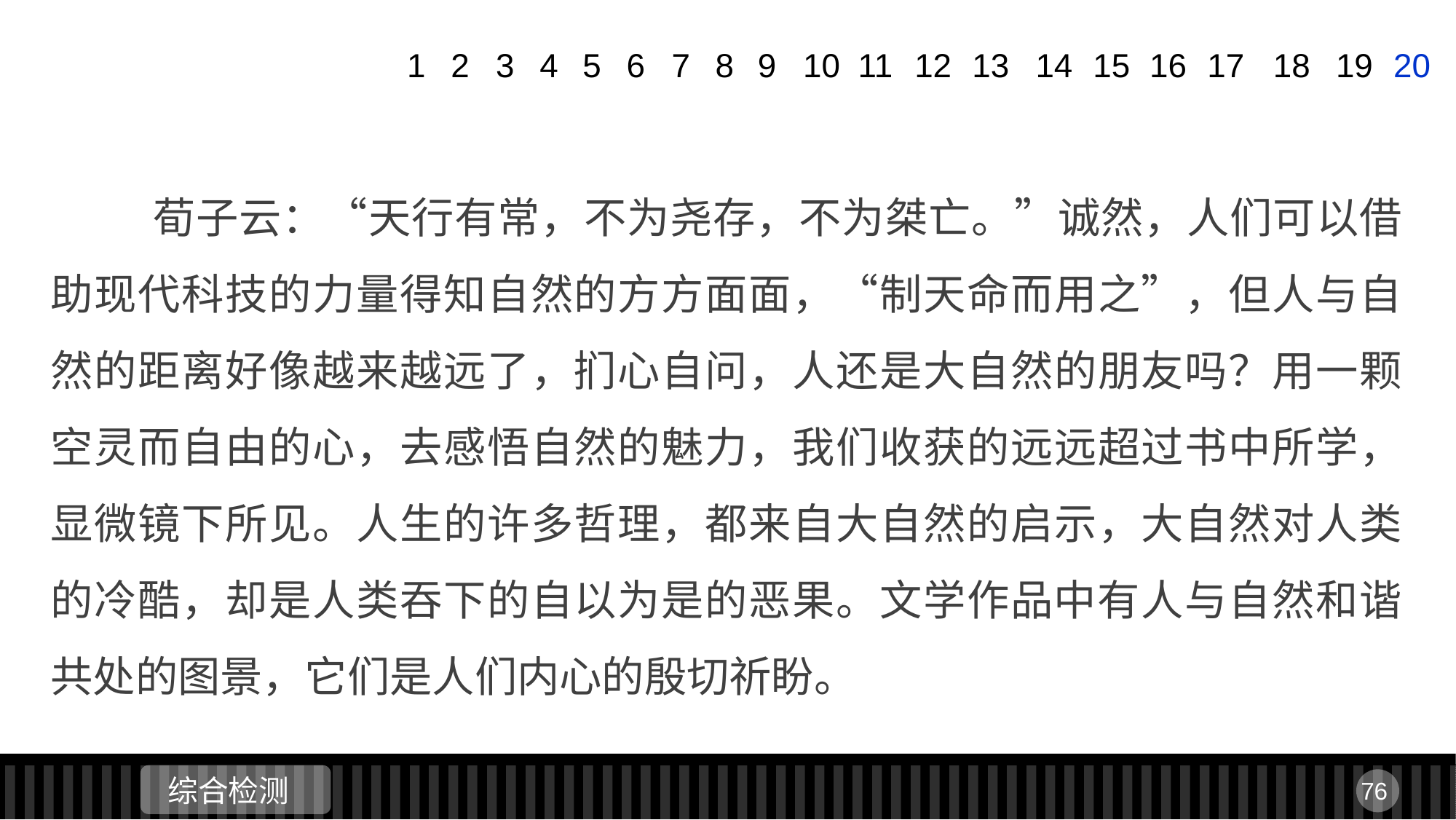

1
2
3
4
5
6
7
8
9
11
12
13
14
15
16
17
18
19
20
10
         荀子云：“天行有常，不为尧存，不为桀亡。”诚然，人们可以借助现代科技的力量得知自然的方方面面，“制天命而用之”，但人与自然的距离好像越来越远了，扪心自问，人还是大自然的朋友吗？用一颗空灵而自由的心，去感悟自然的魅力，我们收获的远远超过书中所学，显微镜下所见。人生的许多哲理，都来自大自然的启示，大自然对人类的冷酷，却是人类吞下的自以为是的恶果。文学作品中有人与自然和谐共处的图景，它们是人们内心的殷切祈盼。